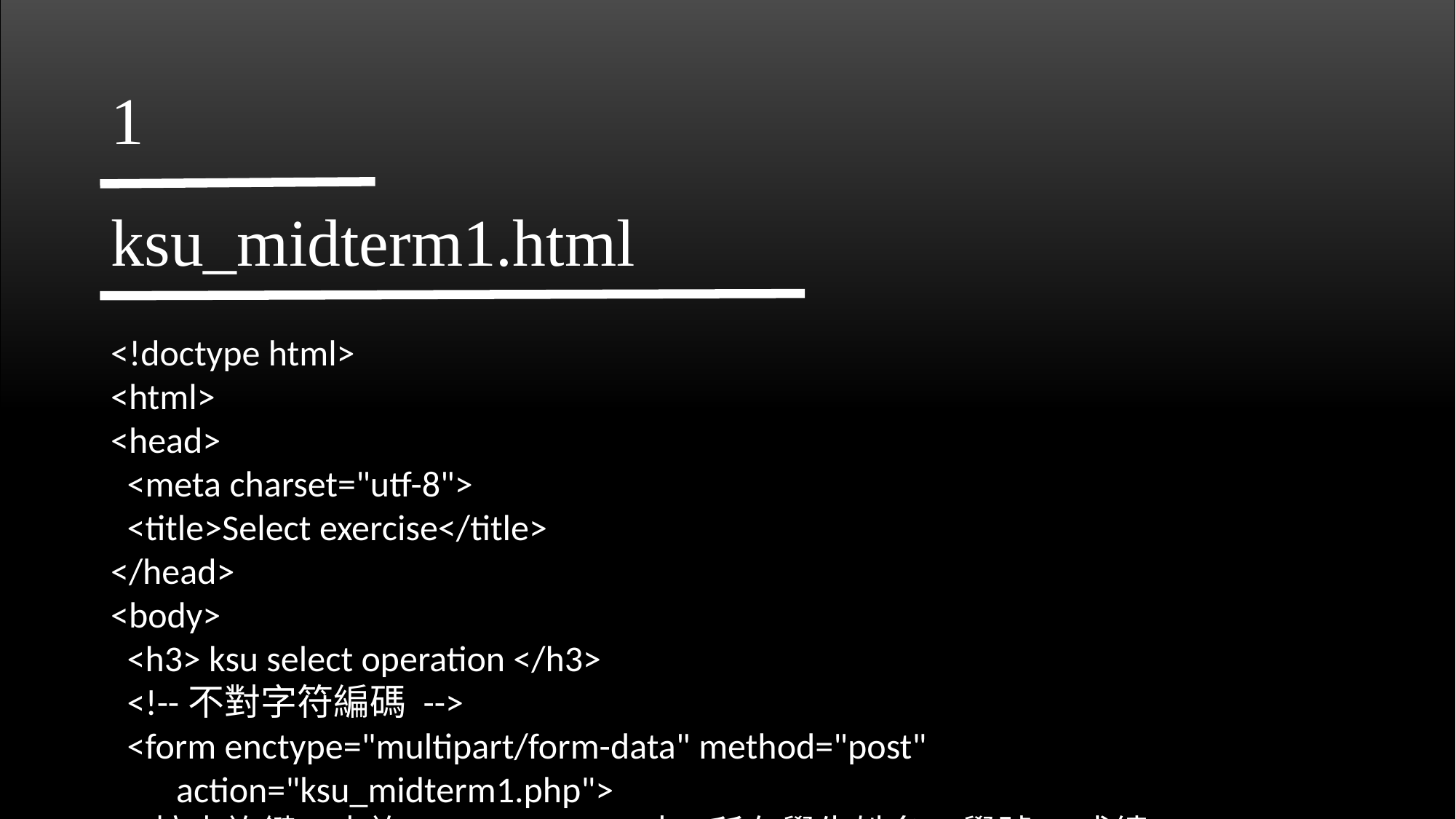

# 1
ksu_midterm1.html
<!doctype html>
<html>
<head>
  <meta charset="utf-8">
  <title>Select exercise</title>
</head>
<body>
  <h3> ksu select operation </h3>
  <!--不對字符編碼 -->
  <form enctype="multipart/form-data" method="post"
        action="ksu_midterm1.php">
    按查詢鍵, 查詢 ksu_std_table 中,所有學生姓名, 學號,  成績. <br/>
    <br/>
    <input type="submit" name="sub" value="查詢"/>
  </form>
</body>
</html>